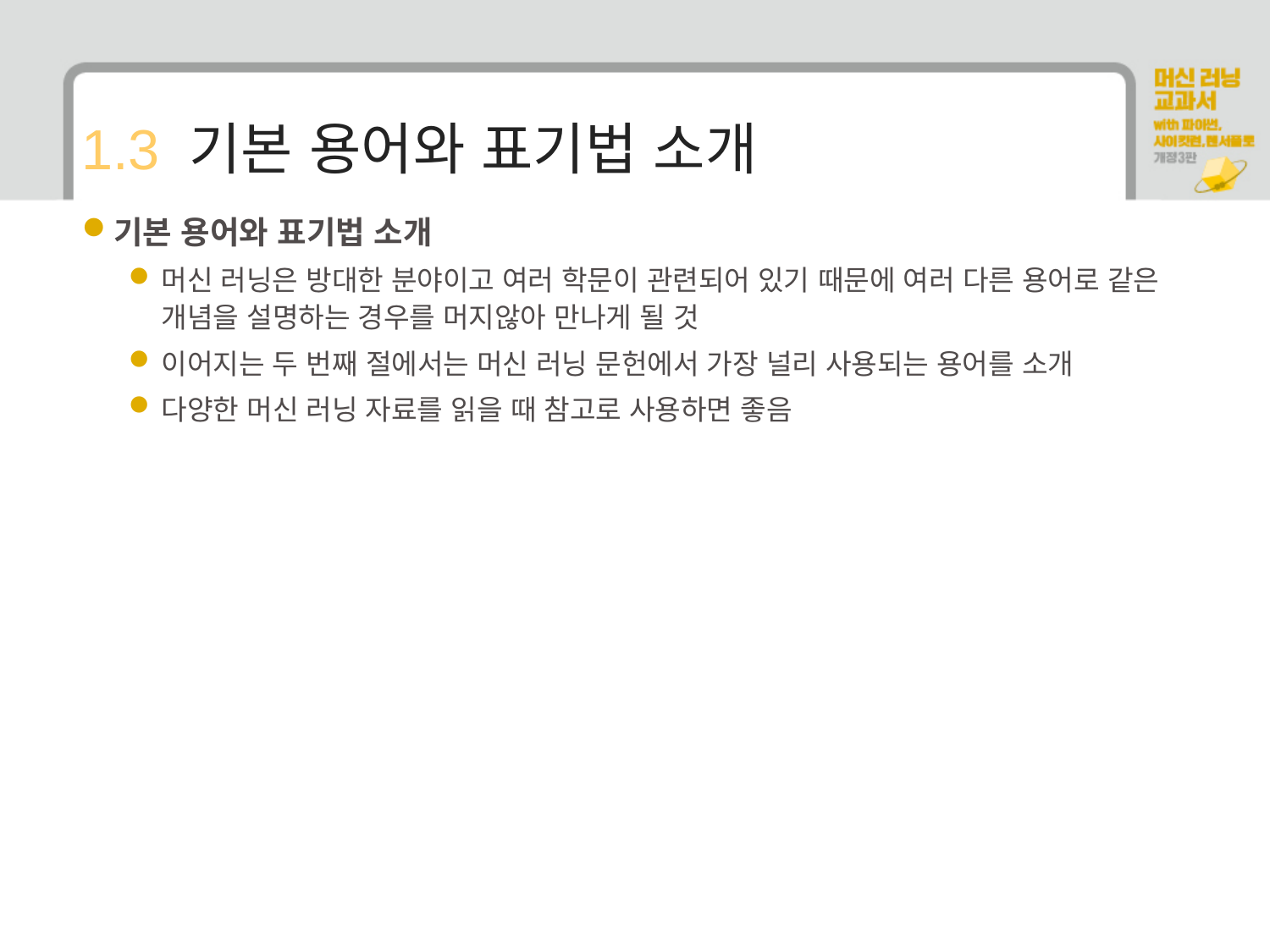

# 1.3 기본 용어와 표기법 소개
기본 용어와 표기법 소개
머신 러닝은 방대한 분야이고 여러 학문이 관련되어 있기 때문에 여러 다른 용어로 같은 개념을 설명하는 경우를 머지않아 만나게 될 것
이어지는 두 번째 절에서는 머신 러닝 문헌에서 가장 널리 사용되는 용어를 소개
다양한 머신 러닝 자료를 읽을 때 참고로 사용하면 좋음